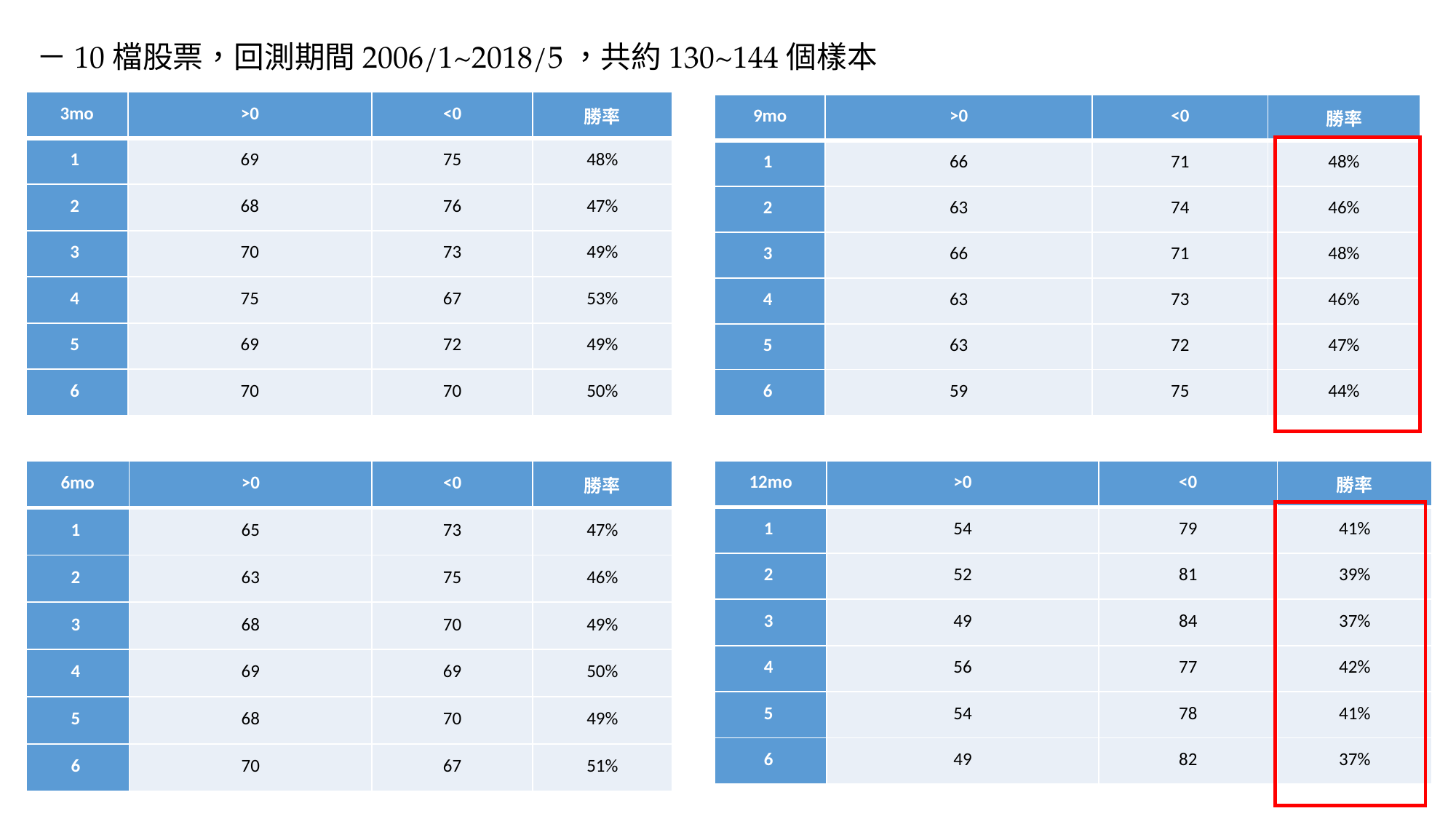

# －10檔股票，回測期間2006/1~2018/5，共約130~144個樣本
| 3mo | >0 | <0 | 勝率 |
| --- | --- | --- | --- |
| 1 | 69 | 75 | 48% |
| 2 | 68 | 76 | 47% |
| 3 | 70 | 73 | 49% |
| 4 | 75 | 67 | 53% |
| 5 | 69 | 72 | 49% |
| 6 | 70 | 70 | 50% |
| 9mo | >0 | <0 | 勝率 |
| --- | --- | --- | --- |
| 1 | 66 | 71 | 48% |
| 2 | 63 | 74 | 46% |
| 3 | 66 | 71 | 48% |
| 4 | 63 | 73 | 46% |
| 5 | 63 | 72 | 47% |
| 6 | 59 | 75 | 44% |

| 6mo | >0 | <0 | 勝率 |
| --- | --- | --- | --- |
| 1 | 65 | 73 | 47% |
| 2 | 63 | 75 | 46% |
| 3 | 68 | 70 | 49% |
| 4 | 69 | 69 | 50% |
| 5 | 68 | 70 | 49% |
| 6 | 70 | 67 | 51% |
| 12mo | >0 | <0 | 勝率 |
| --- | --- | --- | --- |
| 1 | 54 | 79 | 41% |
| 2 | 52 | 81 | 39% |
| 3 | 49 | 84 | 37% |
| 4 | 56 | 77 | 42% |
| 5 | 54 | 78 | 41% |
| 6 | 49 | 82 | 37% |